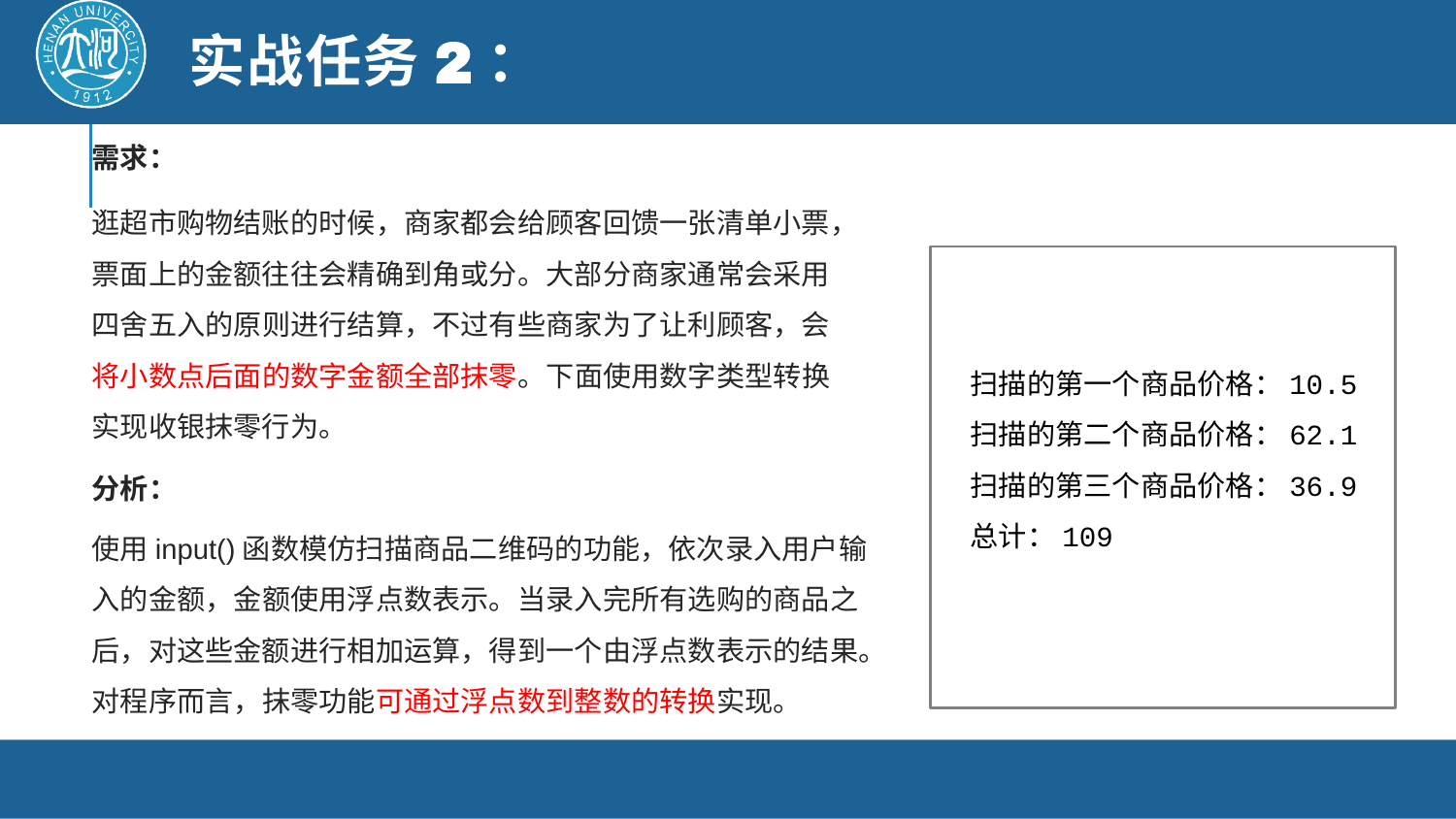

# 实战任务2：
需求：
逛超市购物结账的时候，商家都会给顾客回馈一张清单小票，票面上的金额往往会精确到角或分。大部分商家通常会采用四舍五入的原则进行结算，不过有些商家为了让利顾客，会将小数点后面的数字金额全部抹零。下面使用数字类型转换实现收银抹零行为。

扫描的第一个商品价格：10.5
扫描的第二个商品价格：62.1
扫描的第三个商品价格：36.9
总计：109
分析：
使用input()函数模仿扫描商品二维码的功能，依次录入用户输入的金额，金额使用浮点数表示。当录入完所有选购的商品之后，对这些金额进行相加运算，得到一个由浮点数表示的结果。对程序而言，抹零功能可通过浮点数到整数的转换实现。

Python开发与应用
36